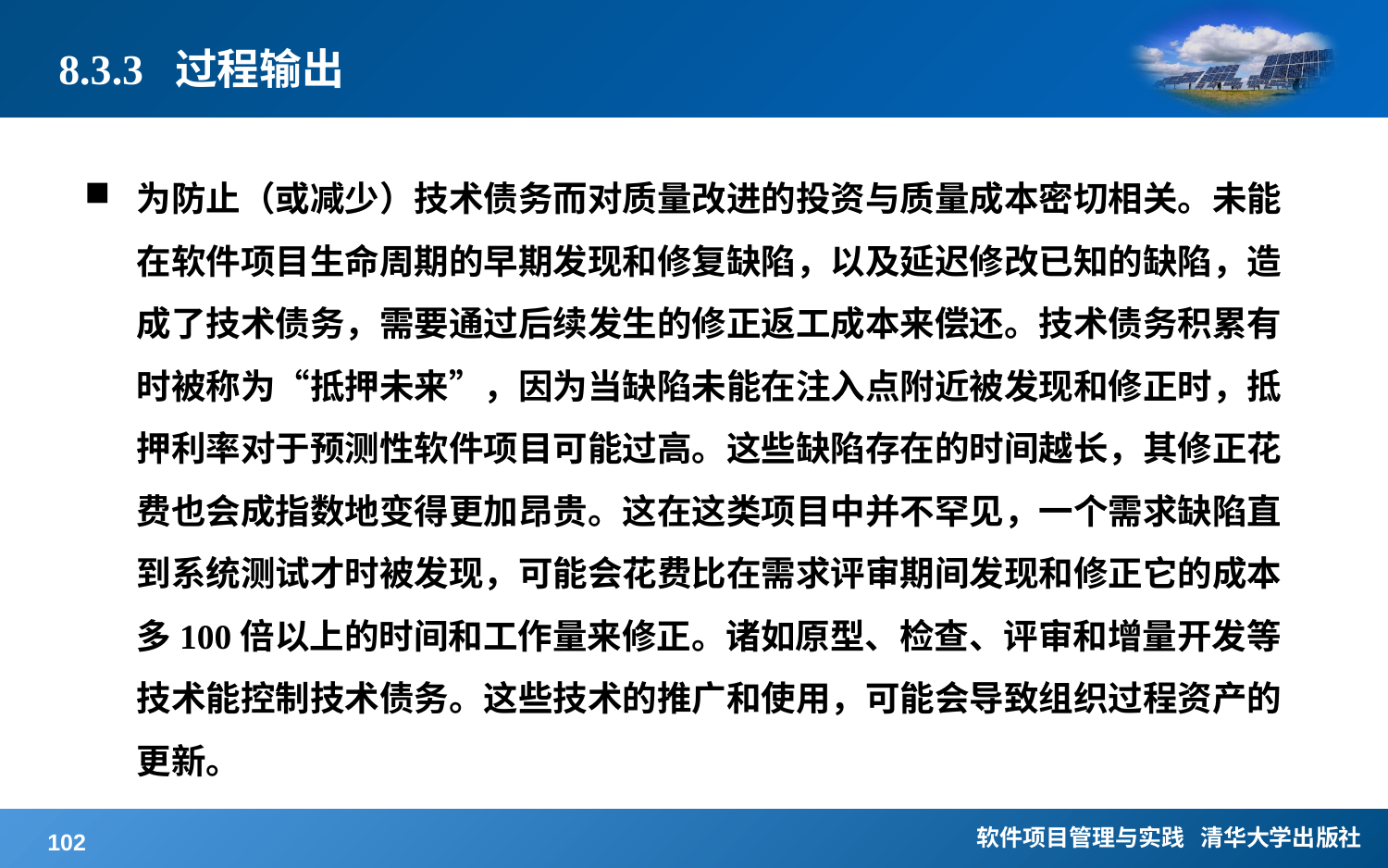

# 8.3.3  过程输出
为防止（或减少）技术债务而对质量改进的投资与质量成本密切相关。未能在软件项目生命周期的早期发现和修复缺陷，以及延迟修改已知的缺陷，造成了技术债务，需要通过后续发生的修正返工成本来偿还。技术债务积累有时被称为“抵押未来”，因为当缺陷未能在注入点附近被发现和修正时，抵押利率对于预测性软件项目可能过高。这些缺陷存在的时间越长，其修正花费也会成指数地变得更加昂贵。这在这类项目中并不罕见，一个需求缺陷直到系统测试才时被发现，可能会花费比在需求评审期间发现和修正它的成本多100倍以上的时间和工作量来修正。诸如原型、检查、评审和增量开发等技术能控制技术债务。这些技术的推广和使用，可能会导致组织过程资产的更新。